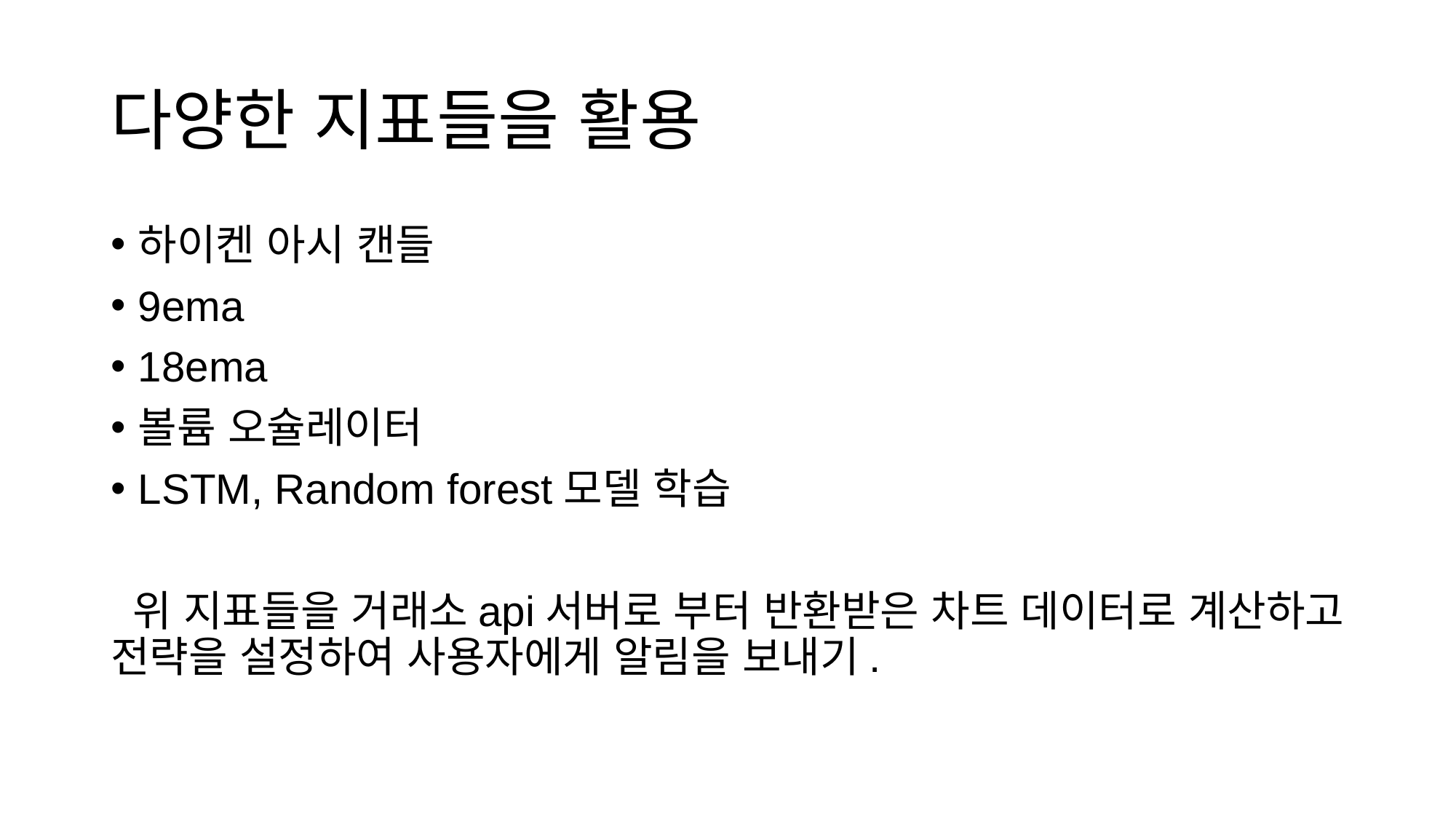

# 다양한 지표들을 활용
하이켄 아시 캔들
9ema
18ema
볼륨 오슐레이터
LSTM, Random forest모델 학습

 위 지표들을 거래소api서버로 부터 반환받은 차트 데이터로 계산하고 전략을 설정하여 사용자에게 알림을 보내기.